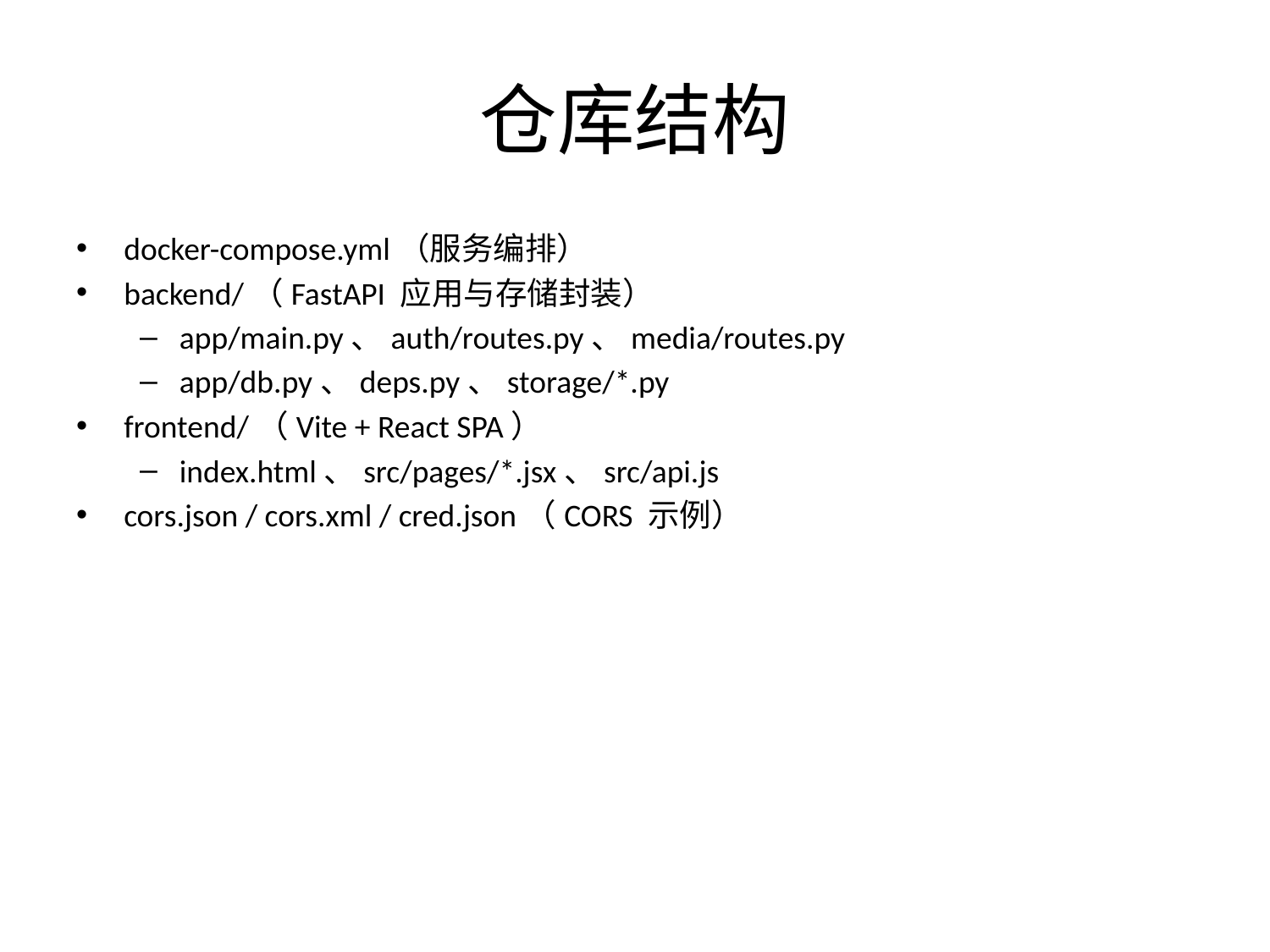

# 仓库结构
docker-compose.yml（服务编排）
backend/（FastAPI 应用与存储封装）
app/main.py、auth/routes.py、media/routes.py
app/db.py、deps.py、storage/*.py
frontend/（Vite + React SPA）
index.html、src/pages/*.jsx、src/api.js
cors.json / cors.xml / cred.json（CORS 示例）